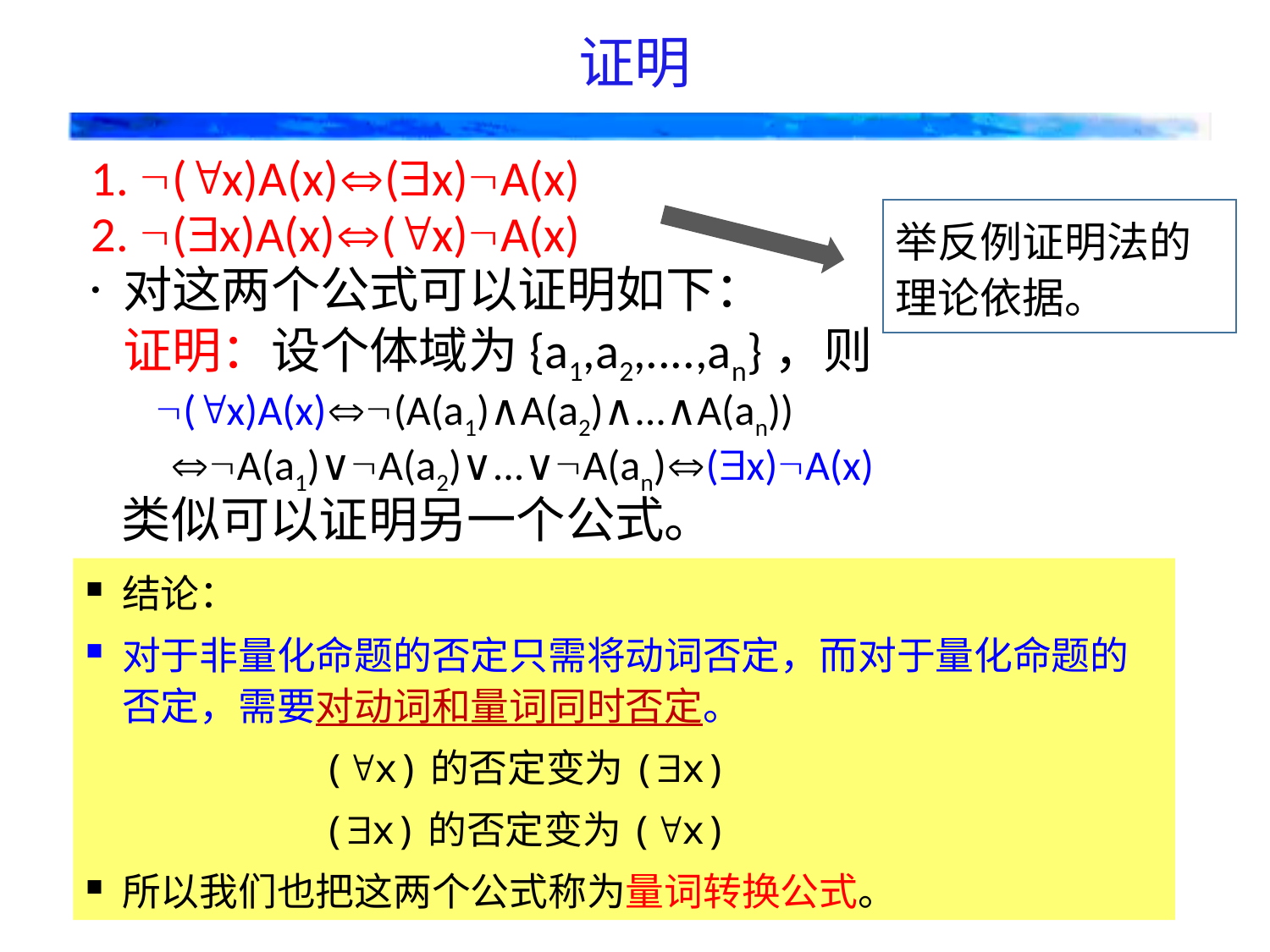

# 证明
1. ¬(∀x)A(x)⇔(∃x)¬A(x)
2. ¬(∃x)A(x)⇔(∀x)¬A(x)
对这两个公式可以证明如下：
证明：设个体域为{a1,a2,....,an}，则
 ¬(∀x)A(x)⇔¬(A(a1)∧A(a2)∧...∧A(an))
⇔¬A(a1)∨¬A(a2)∨...∨¬A(an)⇔(∃x)¬A(x)
类似可以证明另一个公式。
举反例证明法的理论依据。

结论：
对于非量化命题的否定只需将动词否定，而对于量化命题的否定，需要对动词和量词同时否定。
(∀x)的否定变为(∃x)
(∃x)的否定变为(∀x)
所以我们也把这两个公式称为量词转换公式。